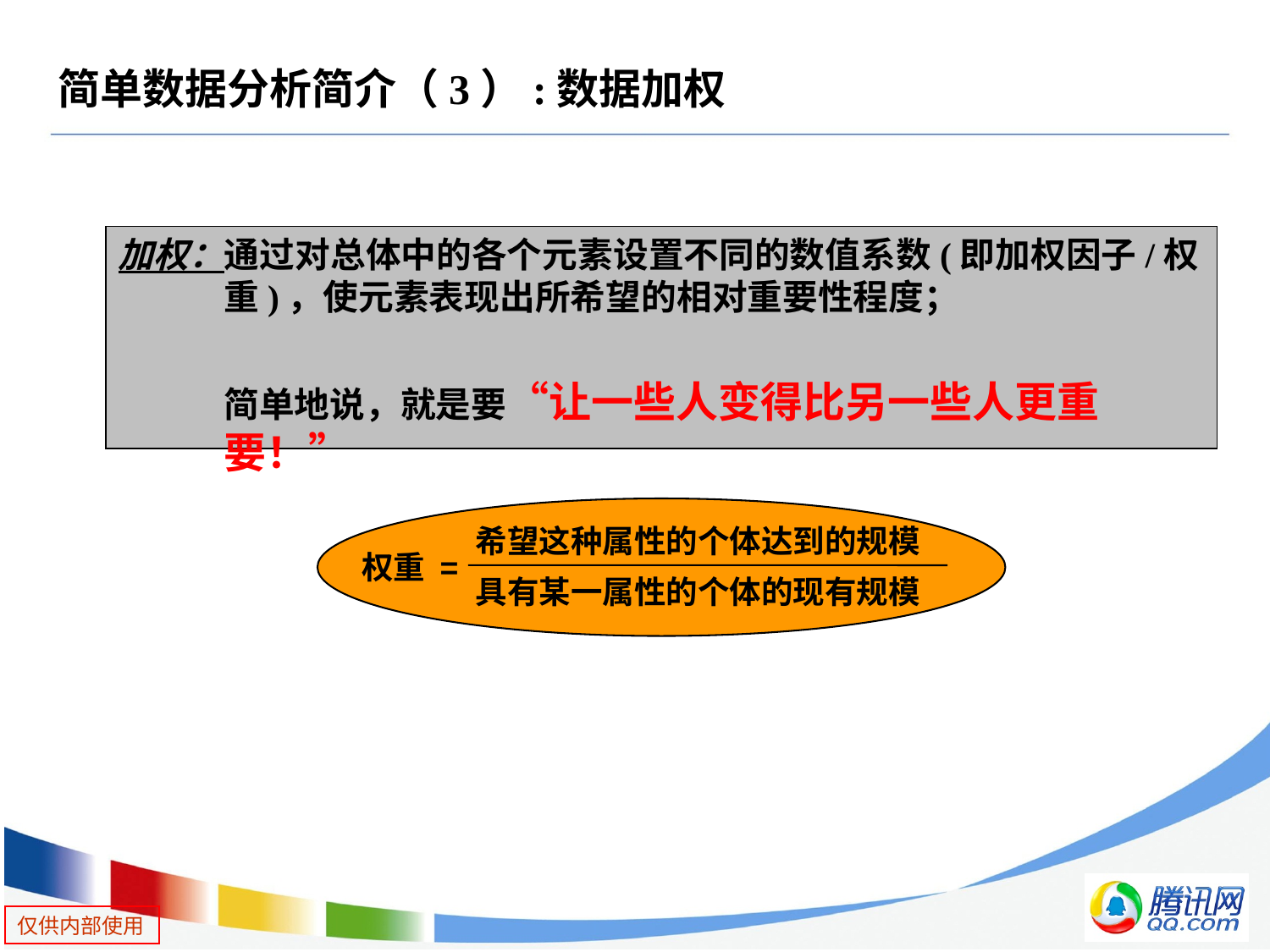

# 简单数据分析简介（3）:数据加权
加权：通过对总体中的各个元素设置不同的数值系数(即加权因子/权重)，使元素表现出所希望的相对重要性程度；

	简单地说，就是要“让一些人变得比另一些人更重要！”

希望这种属性的个体达到的规模
权重 =

具有某一属性的个体的现有规模